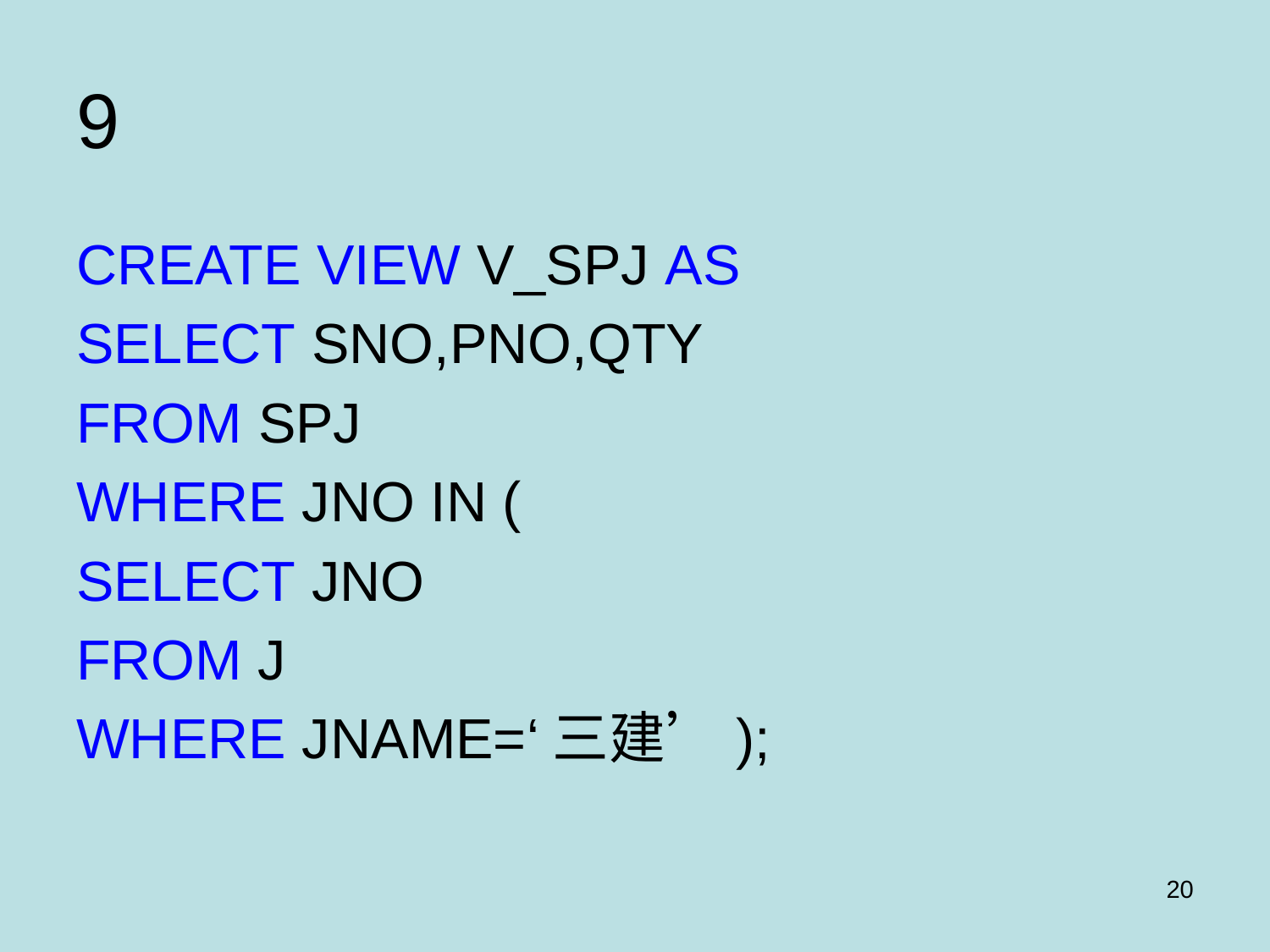

# 9
CREATE VIEW V_SPJ AS
SELECT SNO,PNO,QTY
FROM SPJ
WHERE JNO IN (
SELECT JNO
FROM J
WHERE JNAME=‘三建’);
20